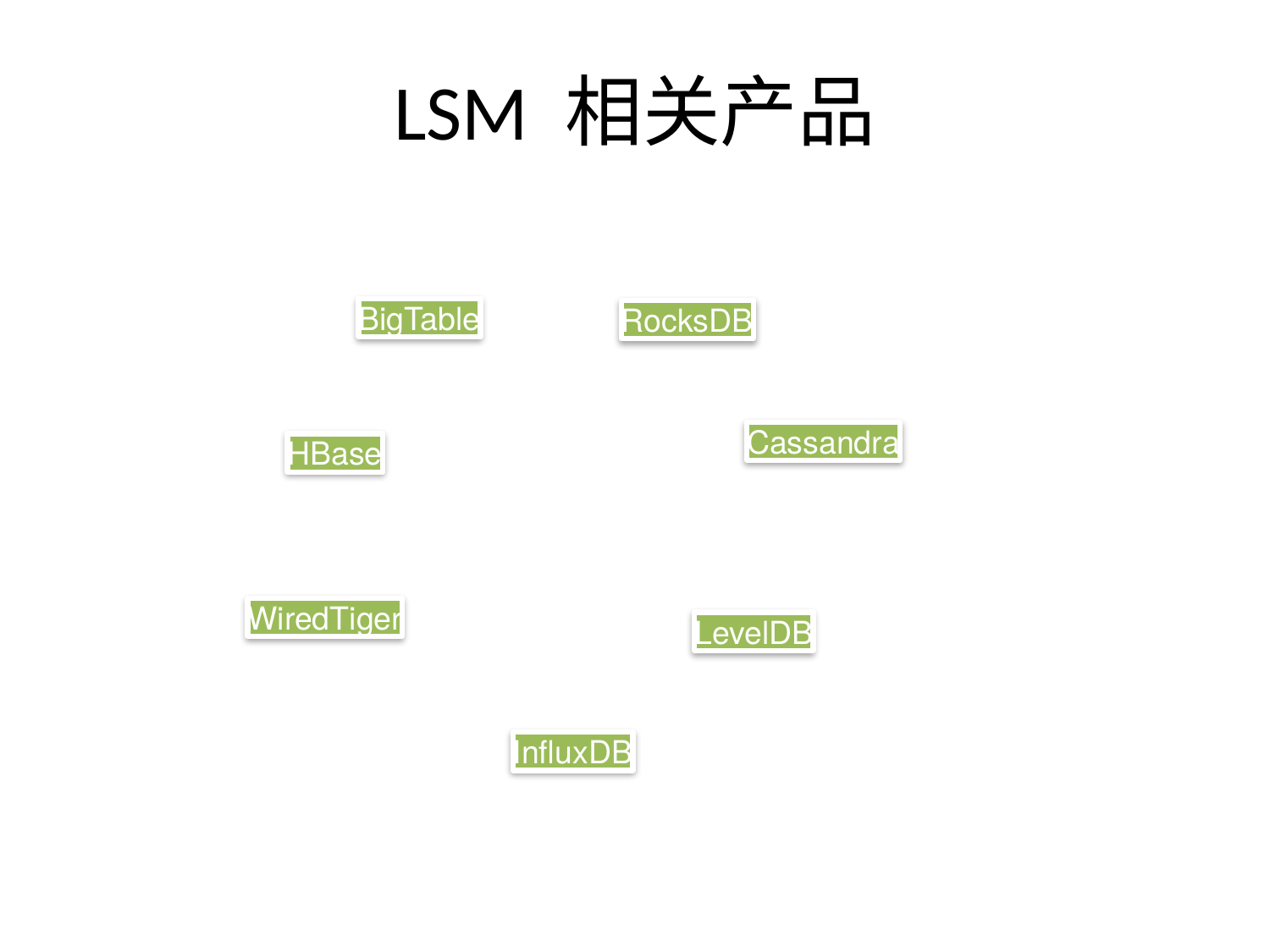

# LSM 相关产品
BigTable
RocksDB
Cassandra
HBase
WiredTiger
LevelDB
InfluxDB